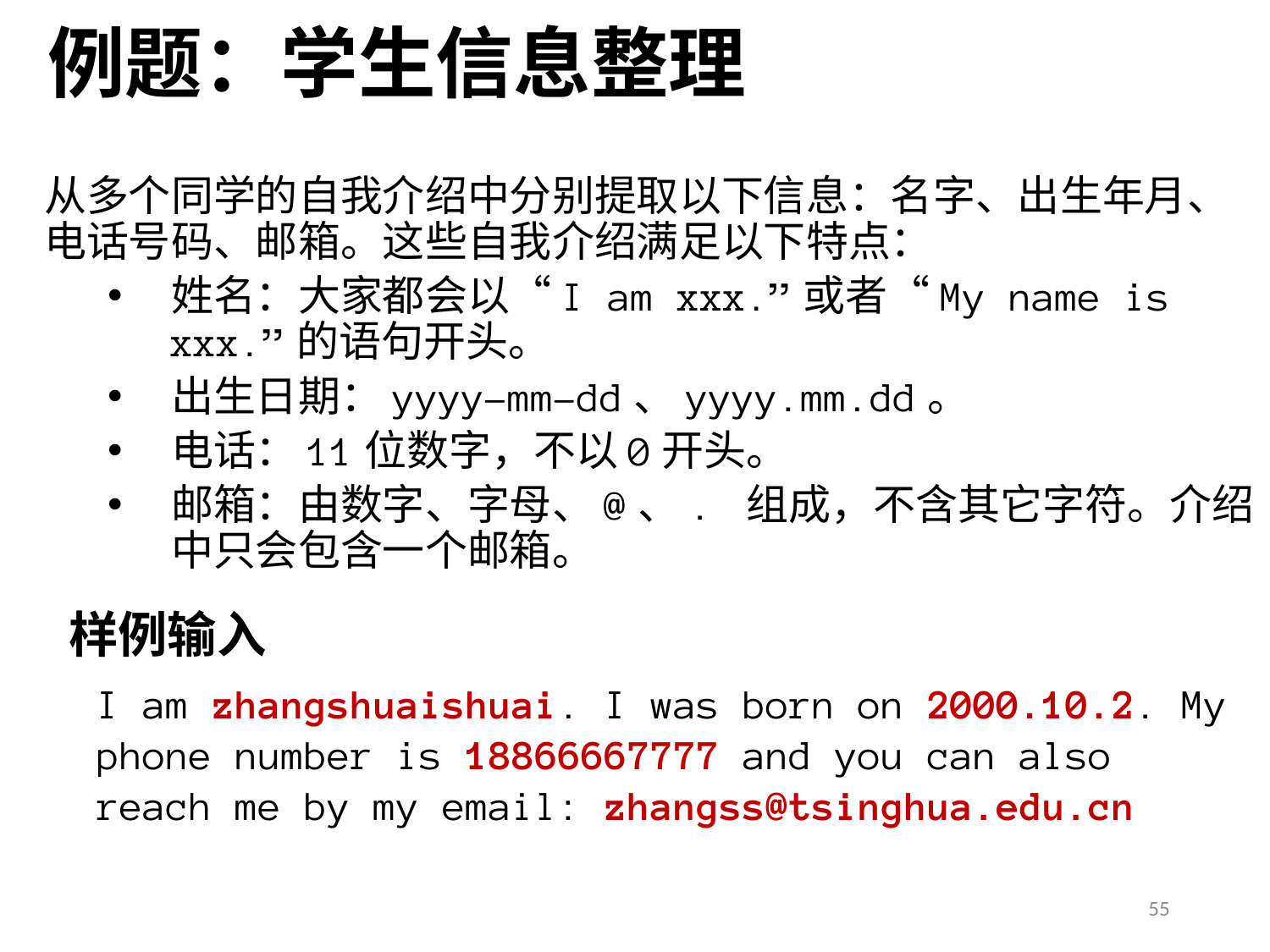

例题：学生信息整理
从多个同学的自我介绍中分别提取以下信息：名字、出生年月、电话号码、邮箱。这些自我介绍满足以下特点：
姓名：大家都会以“I am xxx.”或者“My name is xxx.”的语句开头。
出生日期：yyyy-mm-dd、yyyy.mm.dd。
电话：11位数字，不以0开头。
邮箱：由数字、字母、@、. 组成，不含其它字符。介绍中只会包含一个邮箱。

样例输入
I am zhangshuaishuai. I was born on 2000.10.2. My phone number is 18866667777 and you can also reach me by my email: zhangss@tsinghua.edu.cn
55